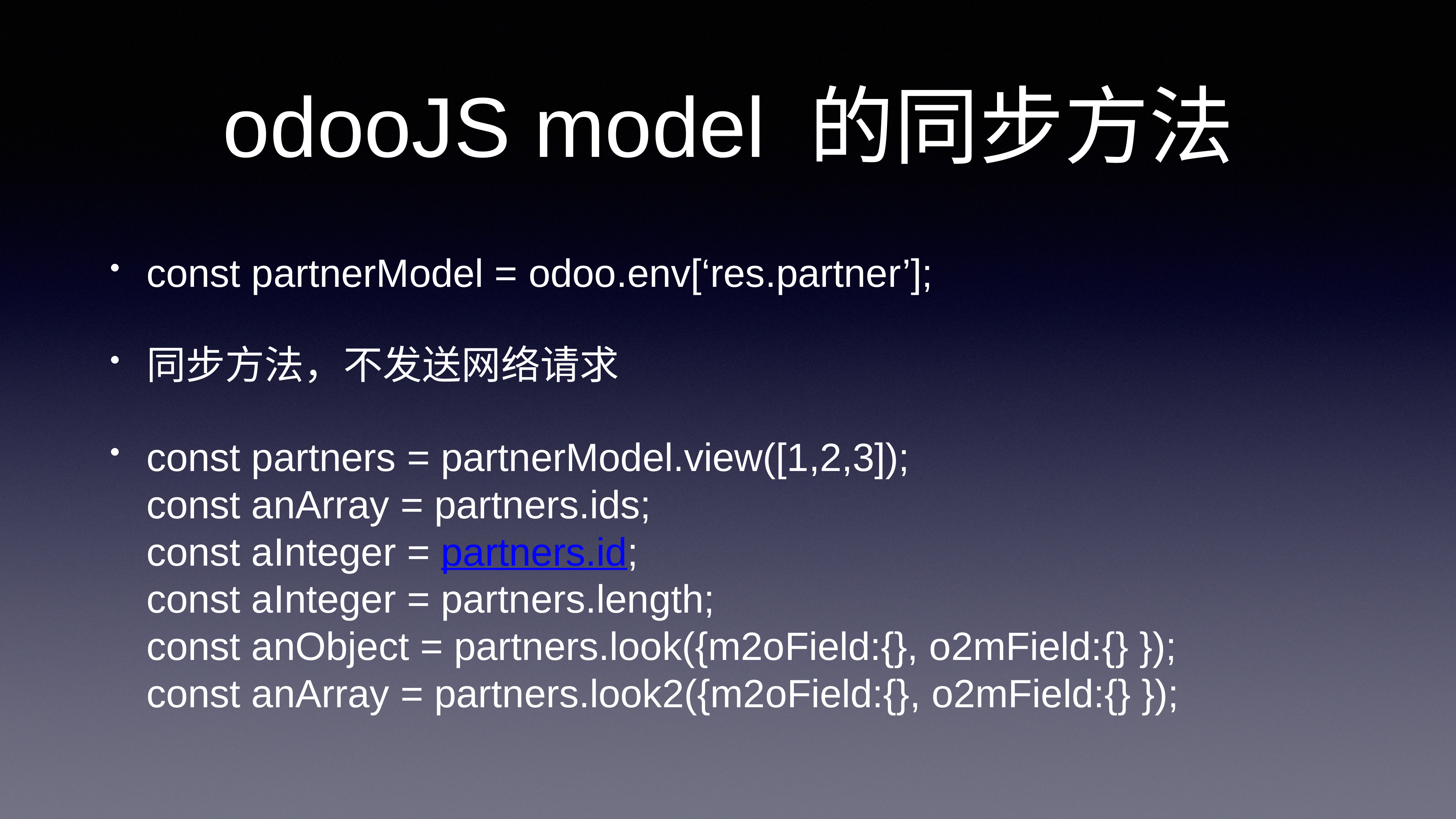

# odooJS model 的同步方法
const partnerModel = odoo.env[‘res.partner’];
同步方法，不发送网络请求
const partners = partnerModel.view([1,2,3]);
const anArray = partners.ids;
const aInteger = partners.id;
const aInteger = partners.length;
const anObject = partners.look({m2oField:{}, o2mField:{} });
const anArray = partners.look2({m2oField:{}, o2mField:{} });